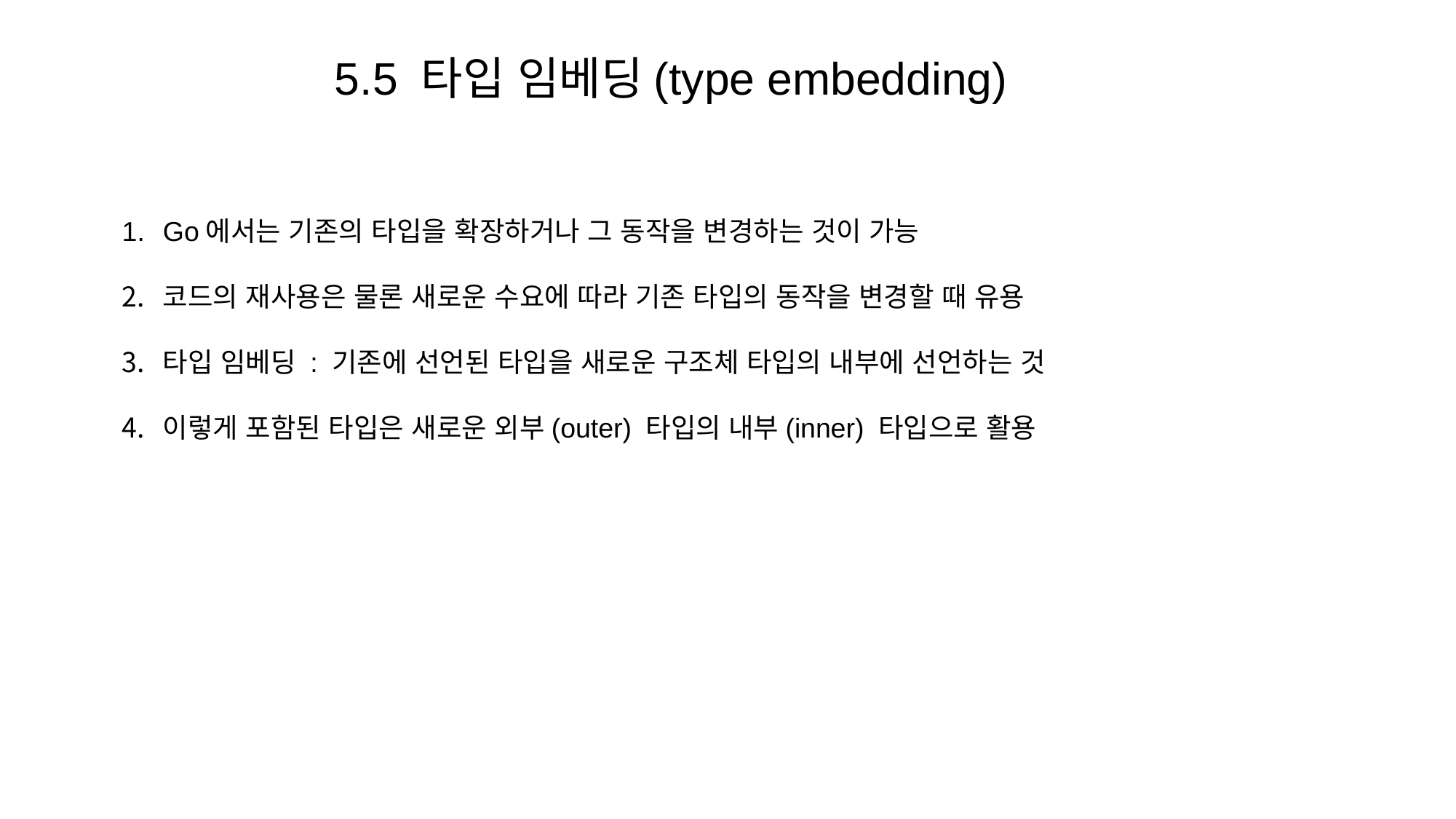

# 5.5 타입 임베딩(type embedding)
Go에서는 기존의 타입을 확장하거나 그 동작을 변경하는 것이 가능

코드의 재사용은 물론 새로운 수요에 따라 기존 타입의 동작을 변경할 때 유용

타입 임베딩 : 기존에 선언된 타입을 새로운 구조체 타입의 내부에 선언하는 것

이렇게 포함된 타입은 새로운 외부(outer) 타입의 내부(inner) 타입으로 활용